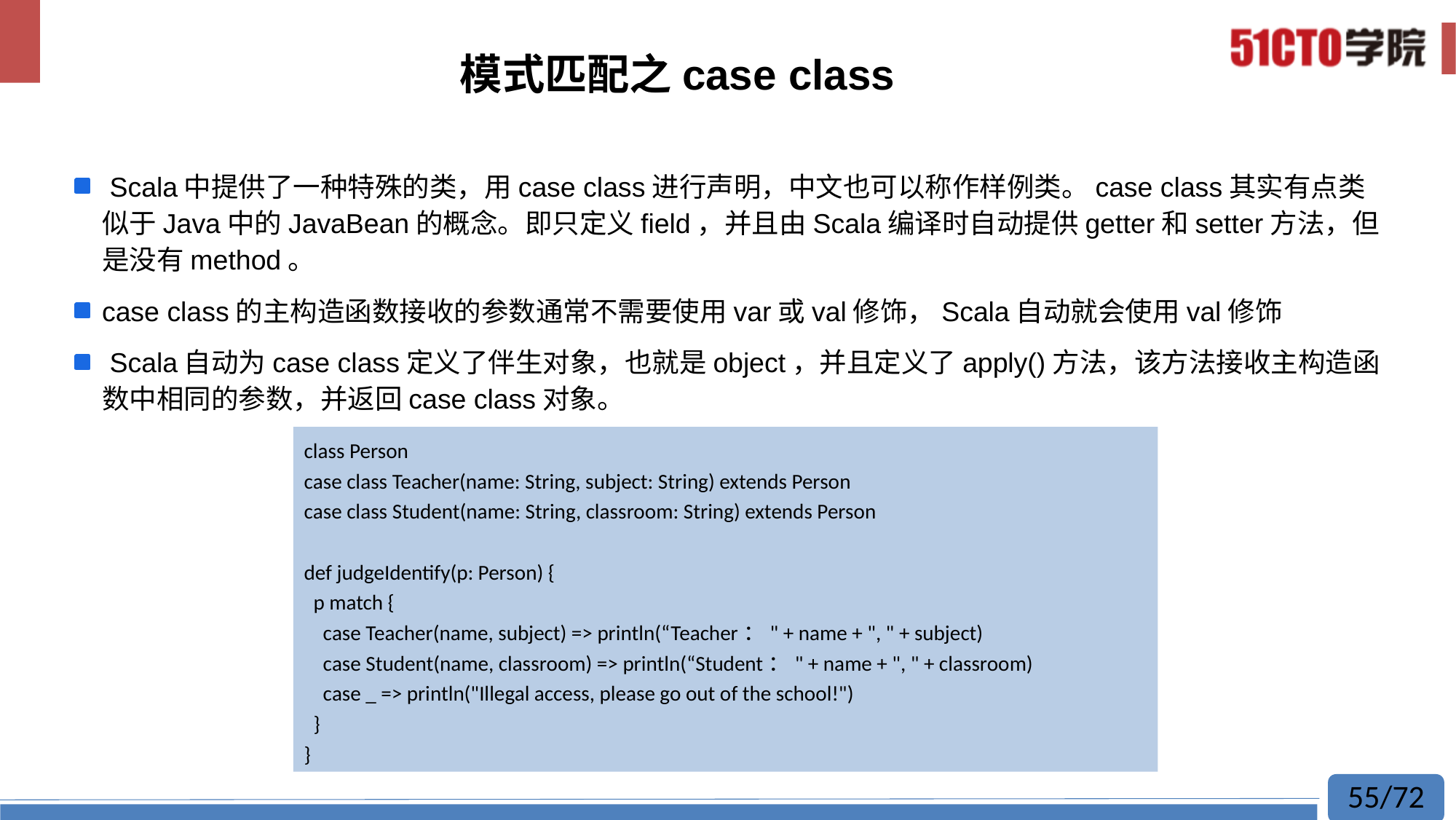

# 模式匹配之case class
 Scala中提供了一种特殊的类，用case class进行声明，中文也可以称作样例类。case class其实有点类似于Java中的JavaBean的概念。即只定义field，并且由Scala编译时自动提供getter和setter方法，但是没有method。
case class的主构造函数接收的参数通常不需要使用var或val修饰，Scala自动就会使用val修饰
 Scala自动为case class定义了伴生对象，也就是object，并且定义了apply()方法，该方法接收主构造函数中相同的参数，并返回case class对象。

class Person
case class Teacher(name: String, subject: String) extends Person
case class Student(name: String, classroom: String) extends Person

def judgeIdentify(p: Person) {
  p match {
    case Teacher(name, subject) => println(“Teacher：" + name + ", " + subject)
    case Student(name, classroom) => println(“Student：" + name + ", " + classroom)
    case _ => println("Illegal access, please go out of the school!")
  }
}